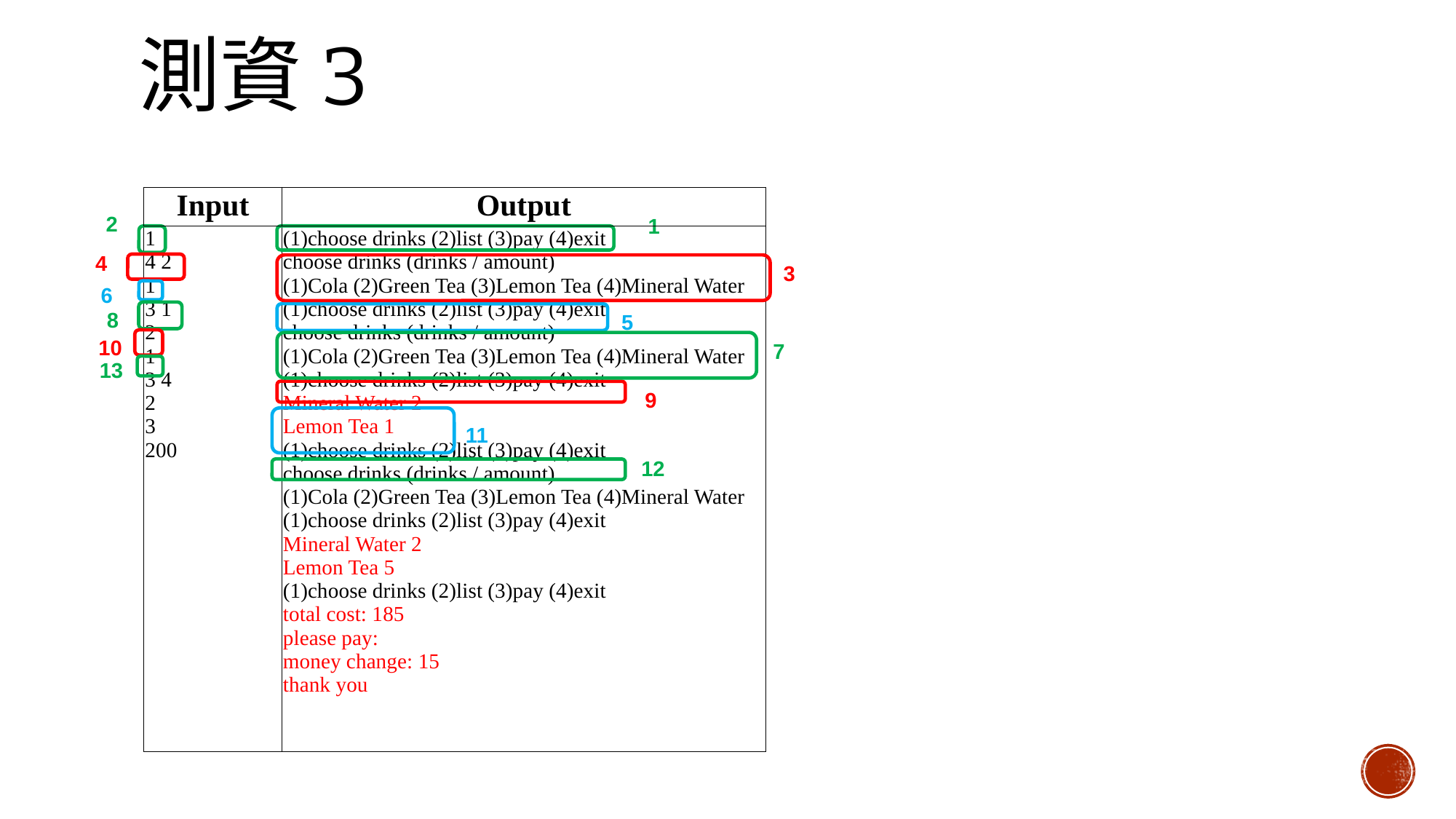

# 測資3
| Input | Output |
| --- | --- |
2
1
| 1 4 2 1 3 1 2 1 3 4 2 3 200 | (1)choose drinks (2)list (3)pay (4)exit choose drinks (drinks / amount) (1)Cola (2)Green Tea (3)Lemon Tea (4)Mineral Water (1)choose drinks (2)list (3)pay (4)exit choose drinks (drinks / amount) (1)Cola (2)Green Tea (3)Lemon Tea (4)Mineral Water (1)choose drinks (2)list (3)pay (4)exit Mineral Water 2 Lemon Tea 1 (1)choose drinks (2)list (3)pay (4)exit choose drinks (drinks / amount) (1)Cola (2)Green Tea (3)Lemon Tea (4)Mineral Water (1)choose drinks (2)list (3)pay (4)exit Mineral Water 2 Lemon Tea 5 (1)choose drinks (2)list (3)pay (4)exit total cost: 185 please pay: money change: 15 thank you |
| --- | --- |

4

3
6

8

5

10

7
13

9

11
12